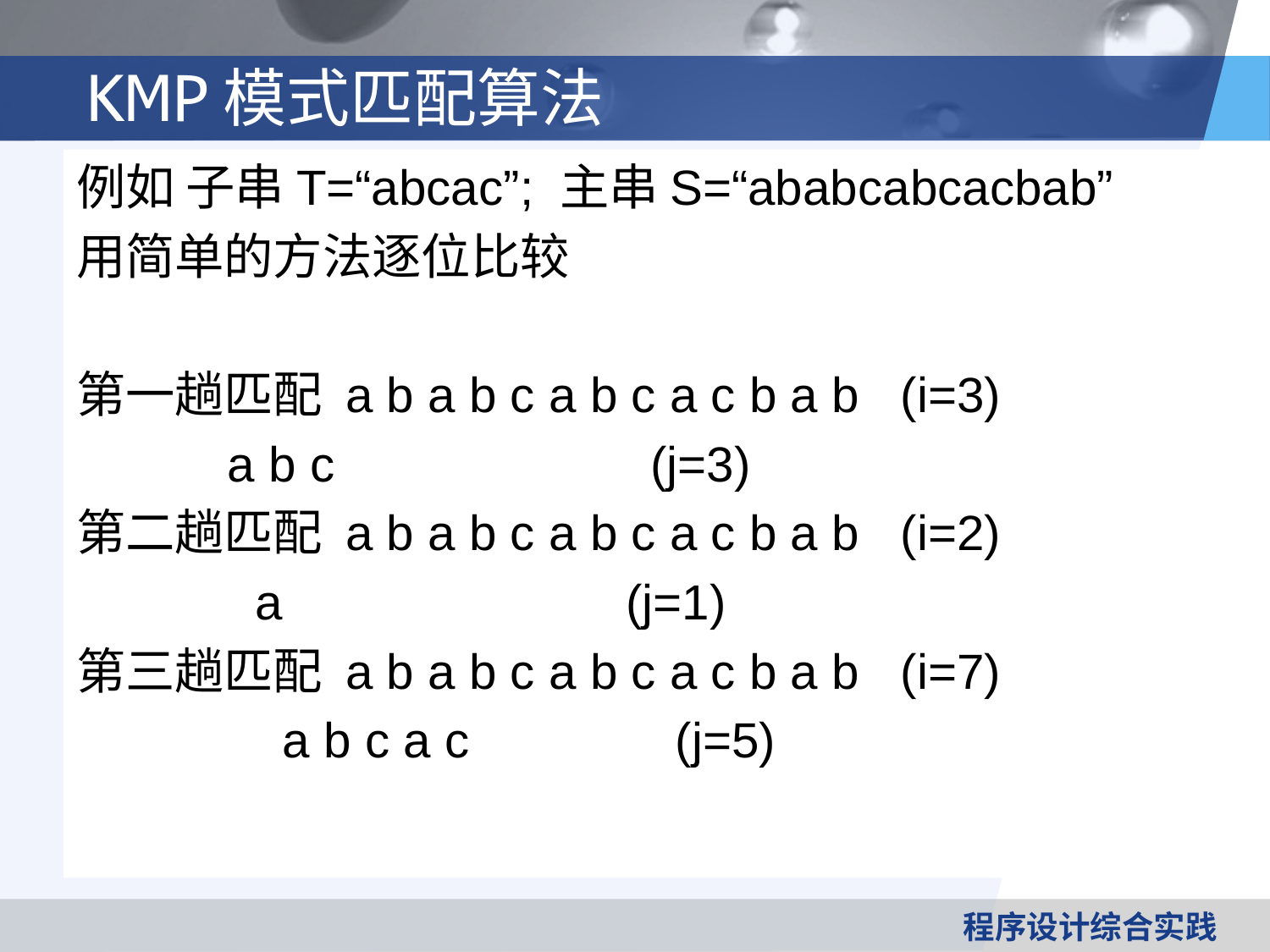

# KMP模式匹配算法
例如 子串T=“abcac”; 主串S=“ababcabcacbab”
用简单的方法逐位比较

第一趟匹配 a b a b c a b c a c b a b   (i=3)
           a b c                       (j=3)
第二趟匹配 a b a b c a b c a c b a b   (i=2)
             a                         (j=1)
第三趟匹配 a b a b c a b c a c b a b   (i=7)
               a b c a c               (j=5)